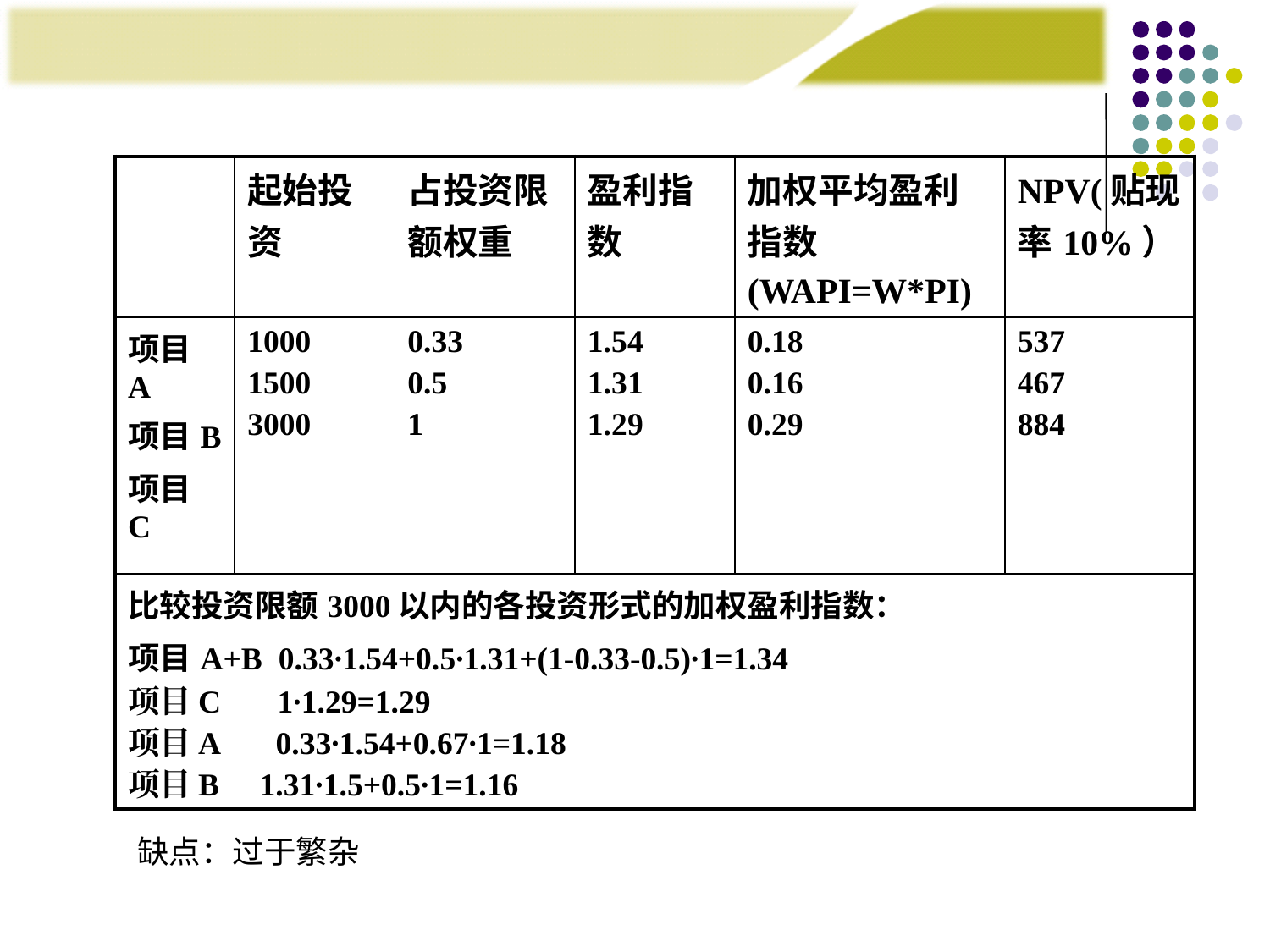

|  | 起始投资 | 占投资限额权重 | 盈利指数 | 加权平均盈利指数 (WAPI=W\*PI) | NPV(贴现率10%） |
| --- | --- | --- | --- | --- | --- |
| 项目A 项目B 项目C | 1000 1500 3000 | 0.33 0.5 1 | 1.54 1.31 1.29 | 0.18 0.16 0.29 | 537 467 884 |
| 比较投资限额3000以内的各投资形式的加权盈利指数： 项目A+B 0.33∙1.54+0.5∙1.31+(1-0.33-0.5)∙1=1.34 项目C 1∙1.29=1.29 项目A 0.33∙1.54+0.67∙1=1.18 项目B 1.31∙1.5+0.5∙1=1.16 |  |  |  |  |  |
缺点：过于繁杂